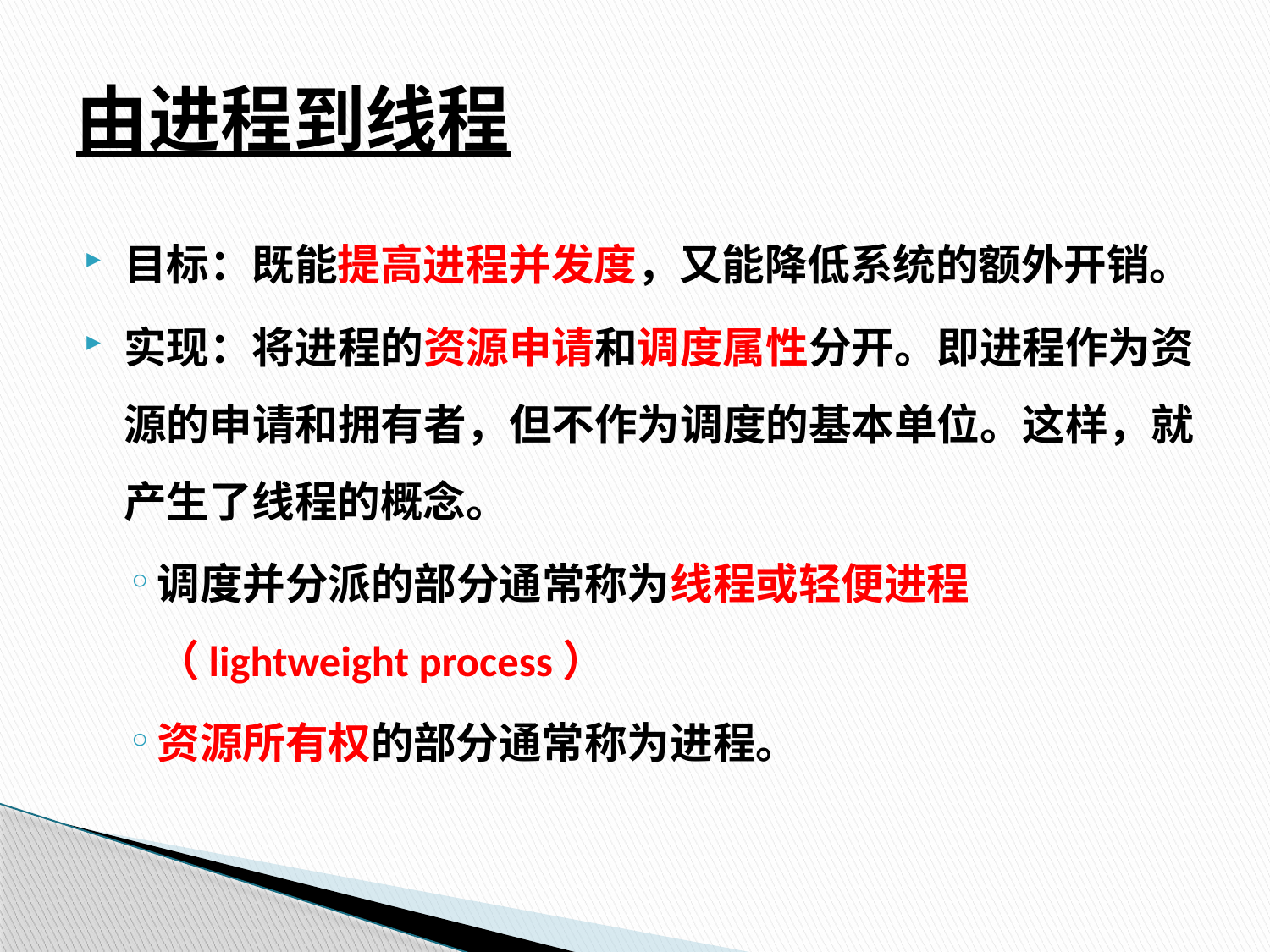

# 由进程到线程
目标：既能提高进程并发度，又能降低系统的额外开销。
实现：将进程的资源申请和调度属性分开。即进程作为资源的申请和拥有者，但不作为调度的基本单位。这样，就产生了线程的概念。
调度并分派的部分通常称为线程或轻便进程（lightweight process）
资源所有权的部分通常称为进程。